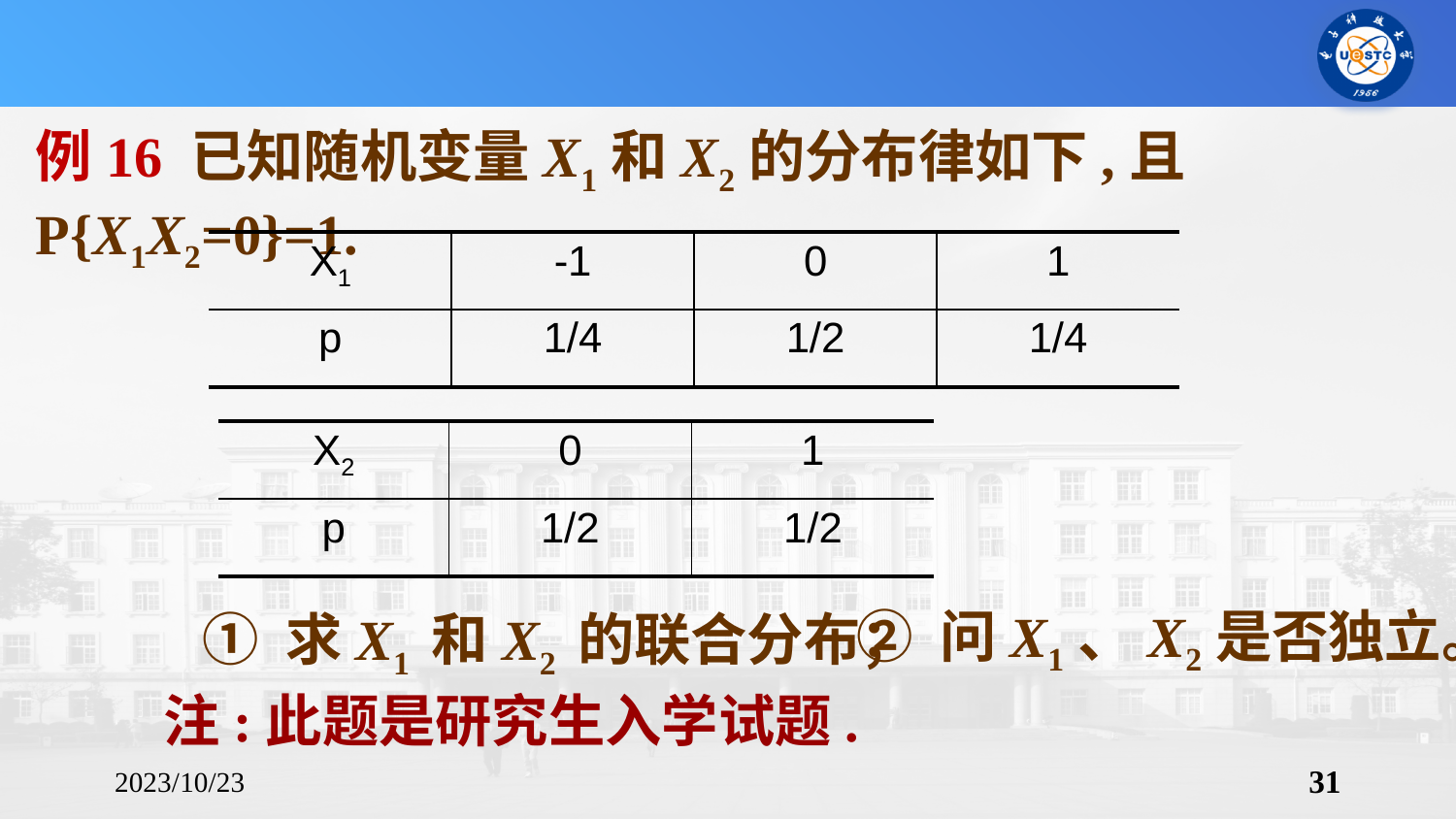

例16 已知随机变量X1和X2的分布律如下,且P{X1X2=0}=1.
| X1 | -1 | 0 | 1 |
| --- | --- | --- | --- |
| p | 1/4 | 1/2 | 1/4 |
| X2 | 0 | 1 |
| --- | --- | --- |
| p | 1/2 | 1/2 |
② 问X1、X2是否独立。
① 求X1 和X2 的联合分布；
   注:此题是研究生入学试题.
2023/10/23
31